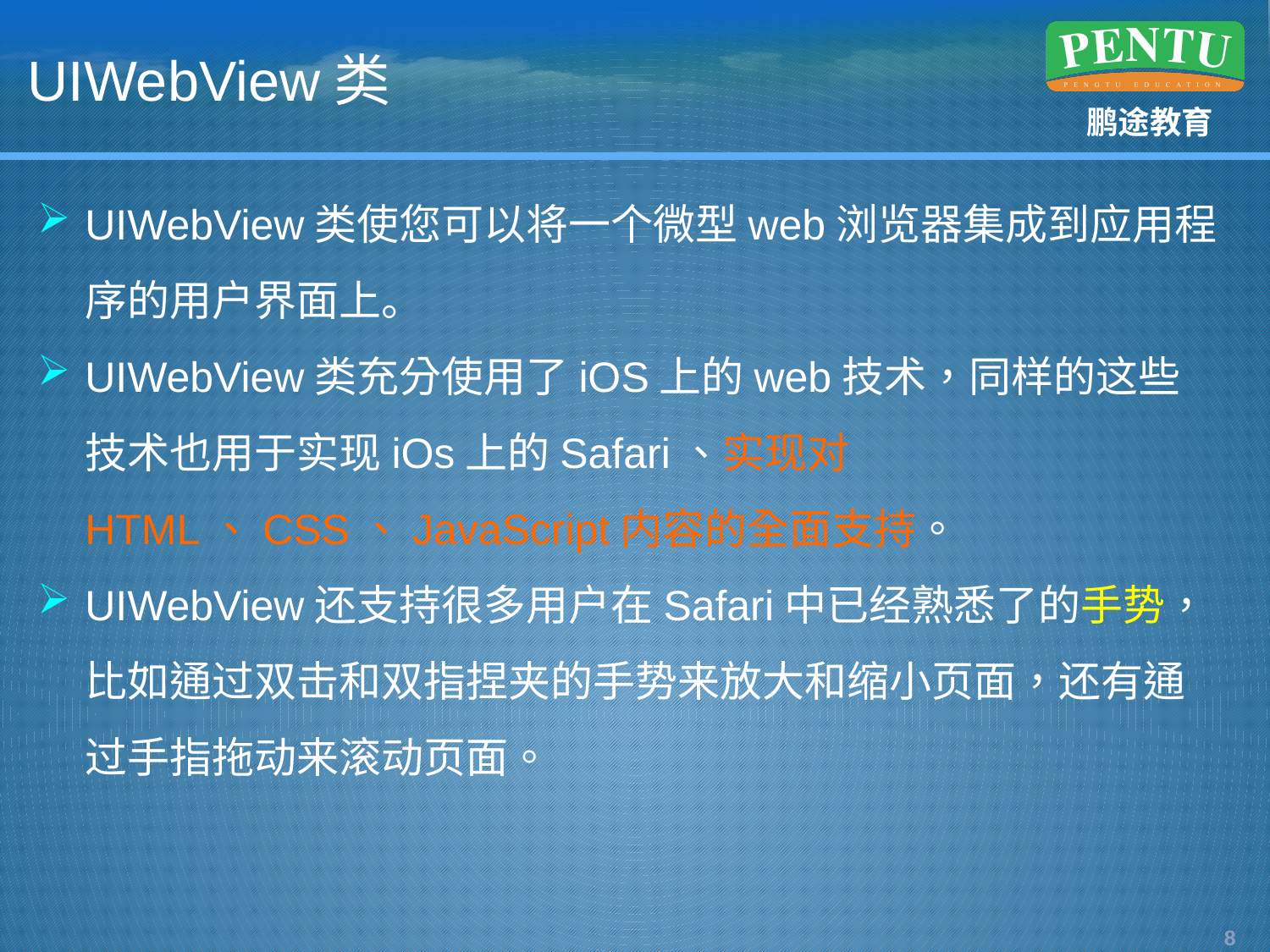

# UIWebView类
UIWebView类使您可以将一个微型web浏览器集成到应用程序的用户界面上。
UIWebView类充分使用了iOS上的web技术，同样的这些技术也用于实现iOs上的Safari、实现对HTML、CSS、JavaScript内容的全面支持。
UIWebView还支持很多用户在Safari中已经熟悉了的手势，比如通过双击和双指捏夹的手势来放大和缩小页面，还有通过手指拖动来滚动页面。
8